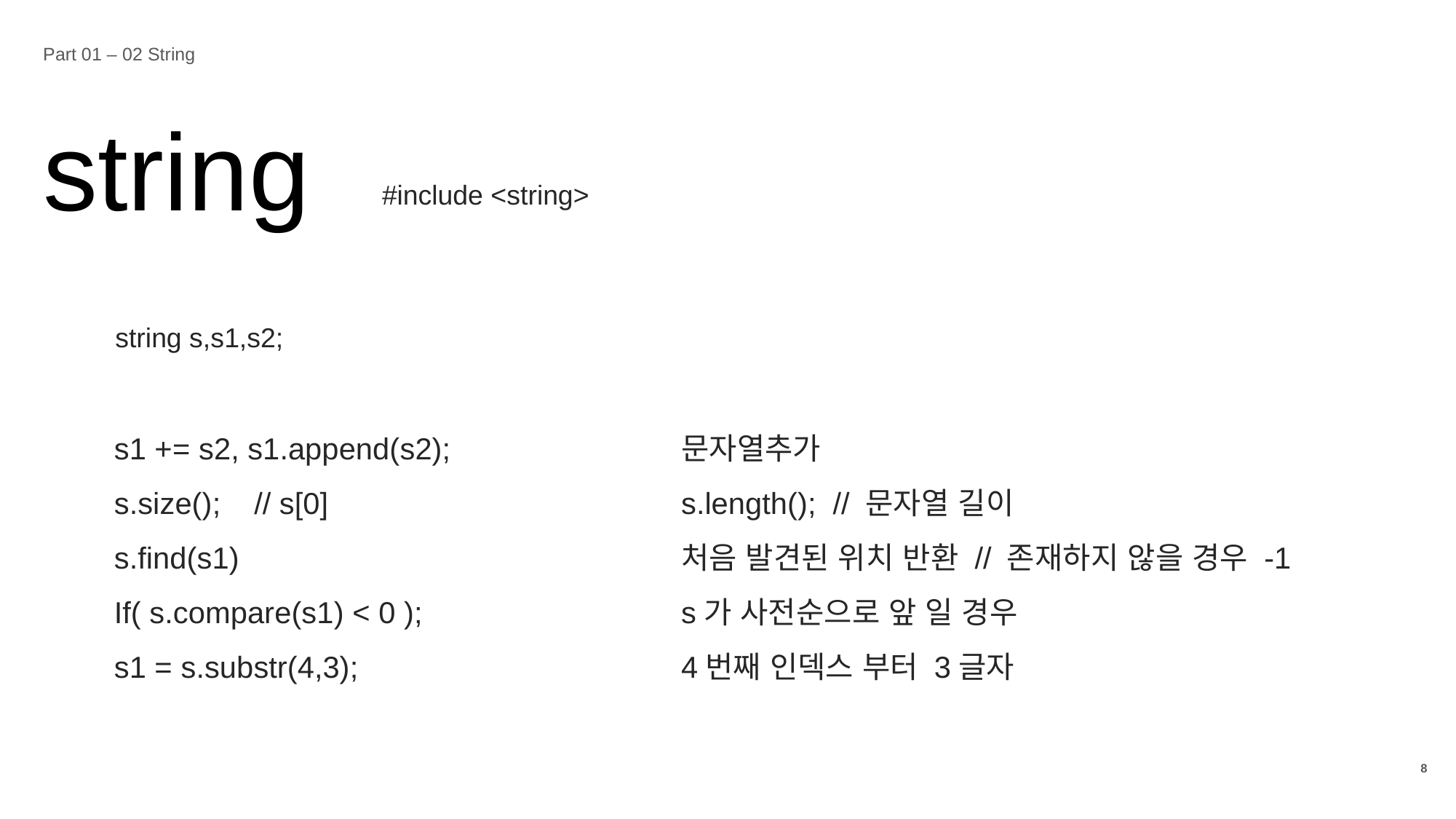

Part 01 – 02 String
string
#include <string>
string s,s1,s2;
s1 += s2, s1.append(s2);
s.size();    // s[0]
s.find(s1)
If( s.compare(s1) < 0 );
s1 = s.substr(4,3);
문자열추가
s.length();  // 문자열 길이
처음 발견된 위치 반환 // 존재하지 않을 경우 -1
s가 사전순으로 앞 일 경우
4번째 인덱스 부터 3글자